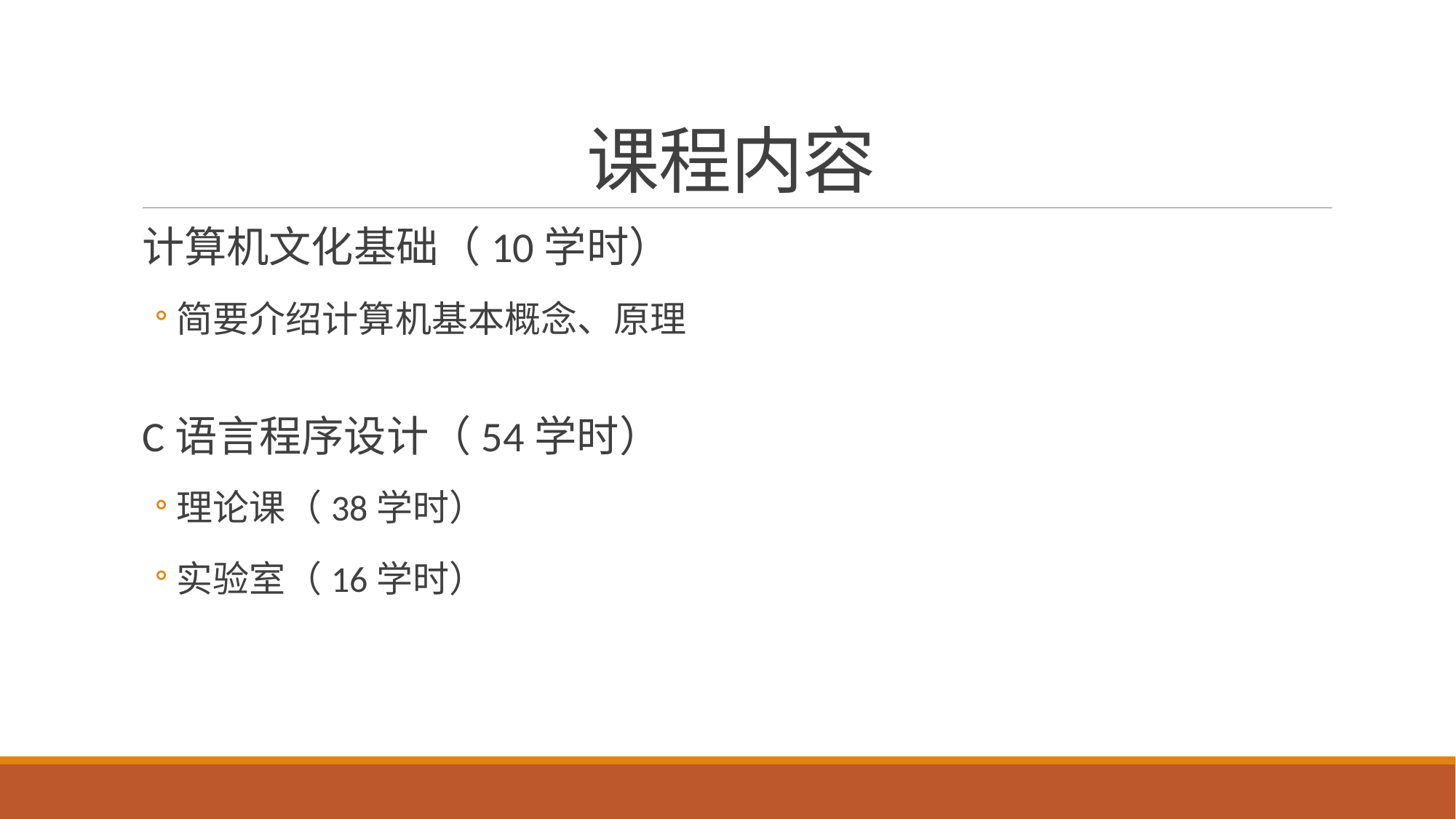

# 课程内容
计算机文化基础（10学时）
简要介绍计算机基本概念、原理

C语言程序设计（54学时）
理论课（38学时）
实验室（16学时）